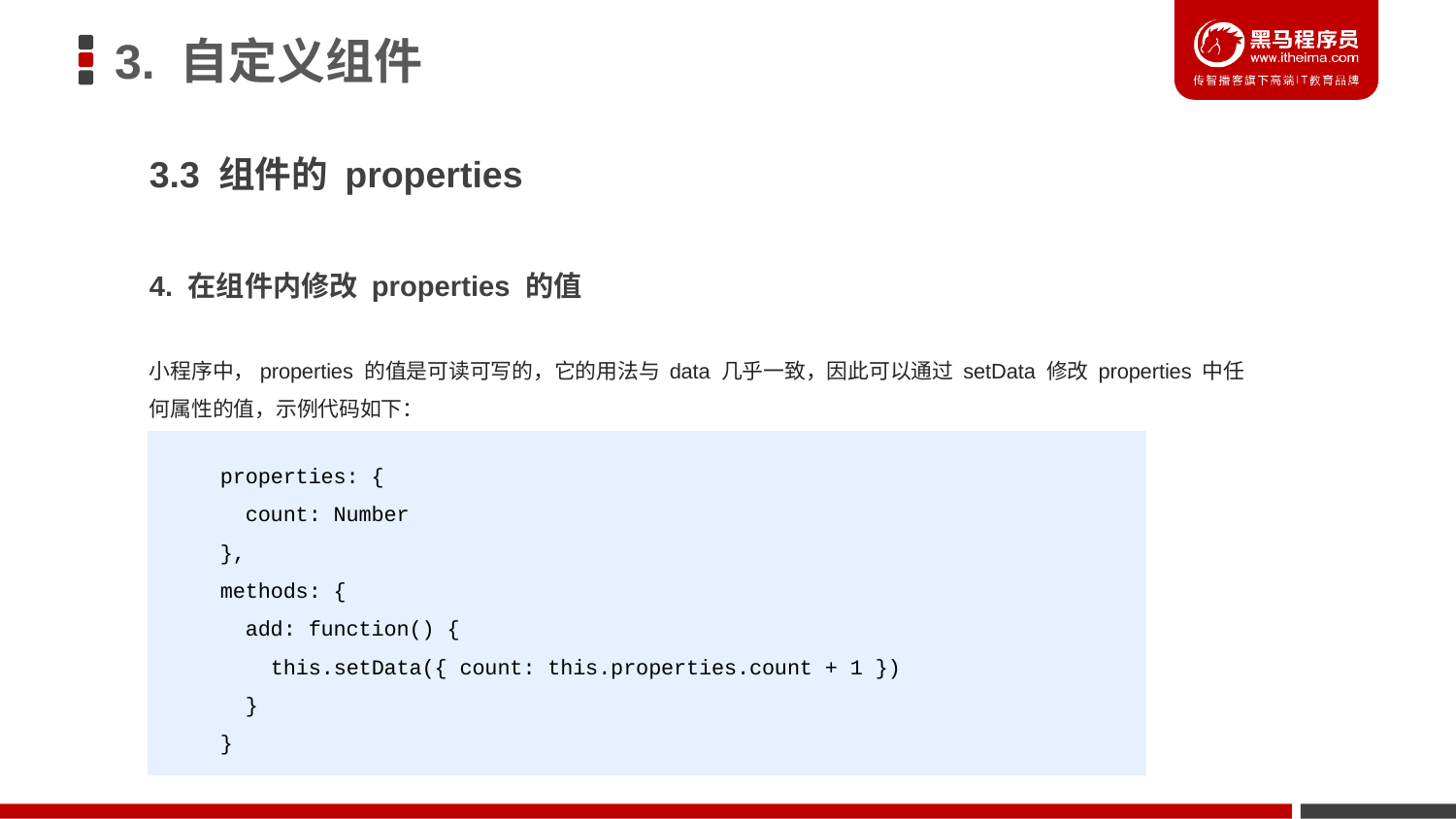

# 3. 自定义组件
3.3 组件的 properties
4. 在组件内修改 properties 的值
小程序中，properties 的值是可读可写的，它的用法与 data 几乎一致，因此可以通过 setData 修改 properties 中任何属性的值，示例代码如下：

properties: {
  count: Number
},
methods: {
  add: function() {
    this.setData({ count: this.properties.count + 1 })
  }
}